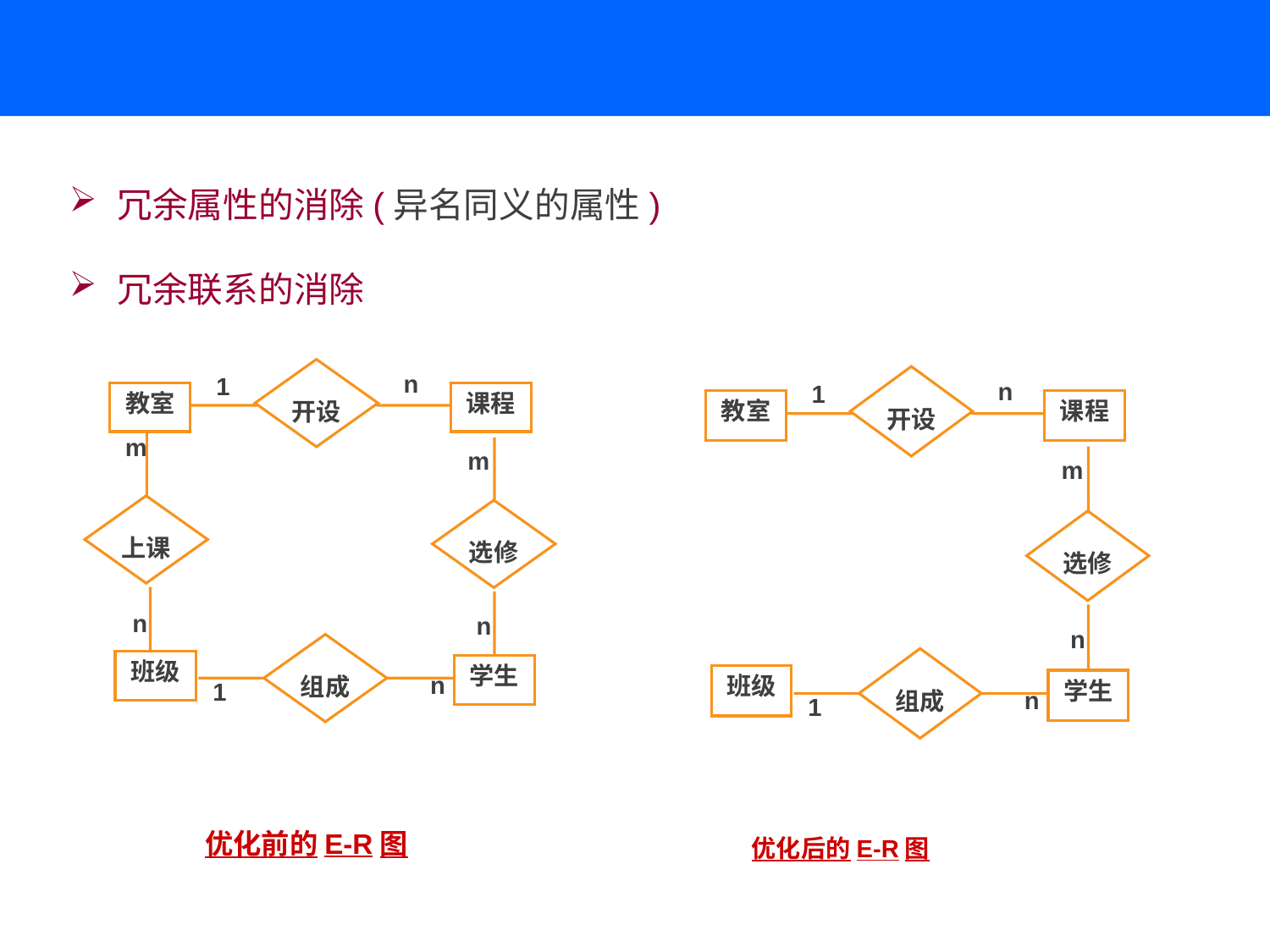

冗余属性的消除(异名同义的属性)
冗余联系的消除

开设
n
1
教室
课程

m

m
上课
选修

n
n
组成
班级
学生
n

1
优化前的E-R图
开设
n
1
教室
课程

m
选修

n
组成
班级
学生
n

1
优化后的E-R图